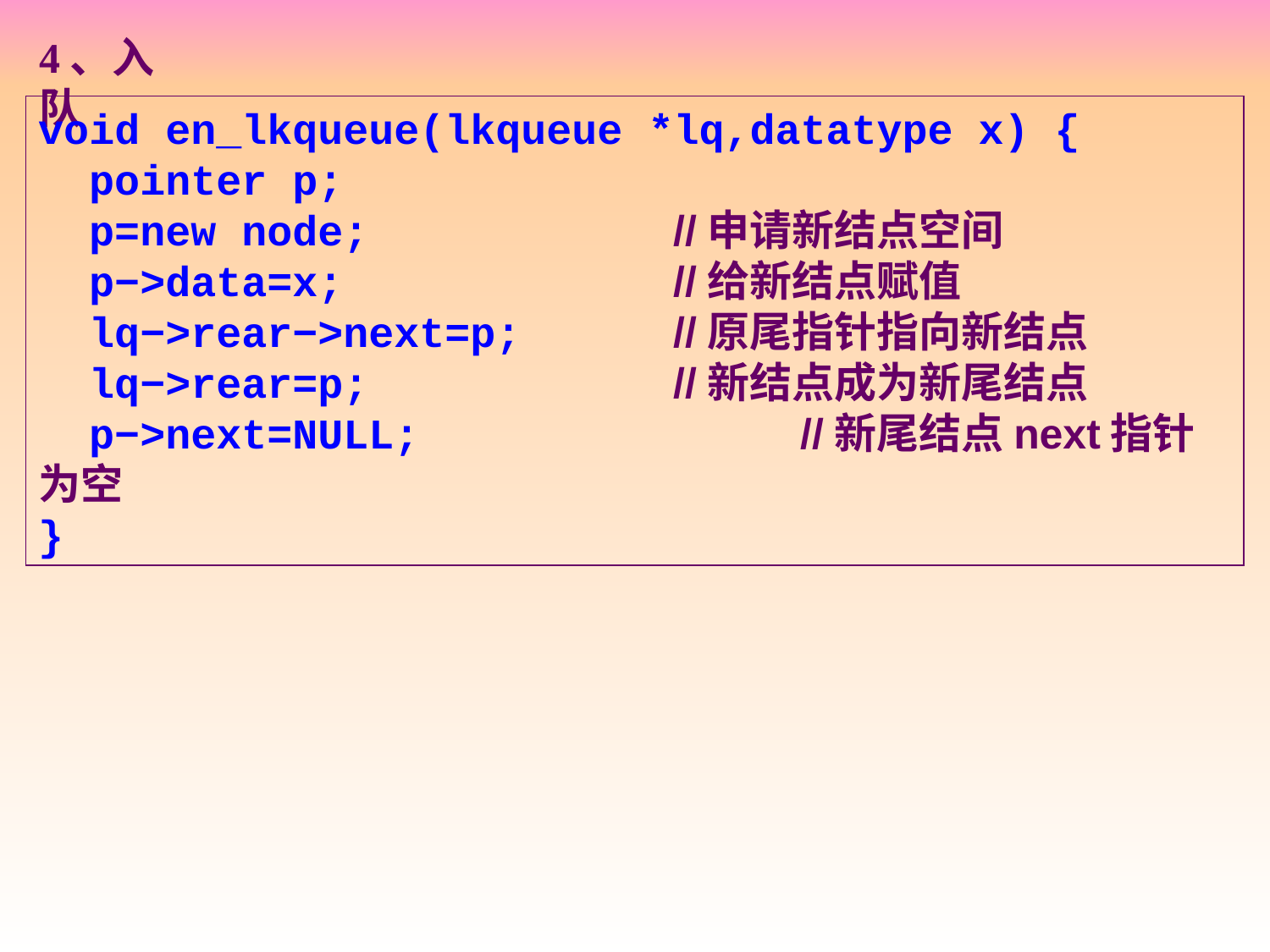

4、入队
void en_lkqueue(lkqueue *lq,datatype x) {
  pointer p;
  p=new node;			//申请新结点空间
  p−>data=x;			//给新结点赋值
  lq−>rear−>next=p;		//原尾指针指向新结点
  lq−>rear=p;			//新结点成为新尾结点
  p−>next=NULL;			//新尾结点next指针为空
}